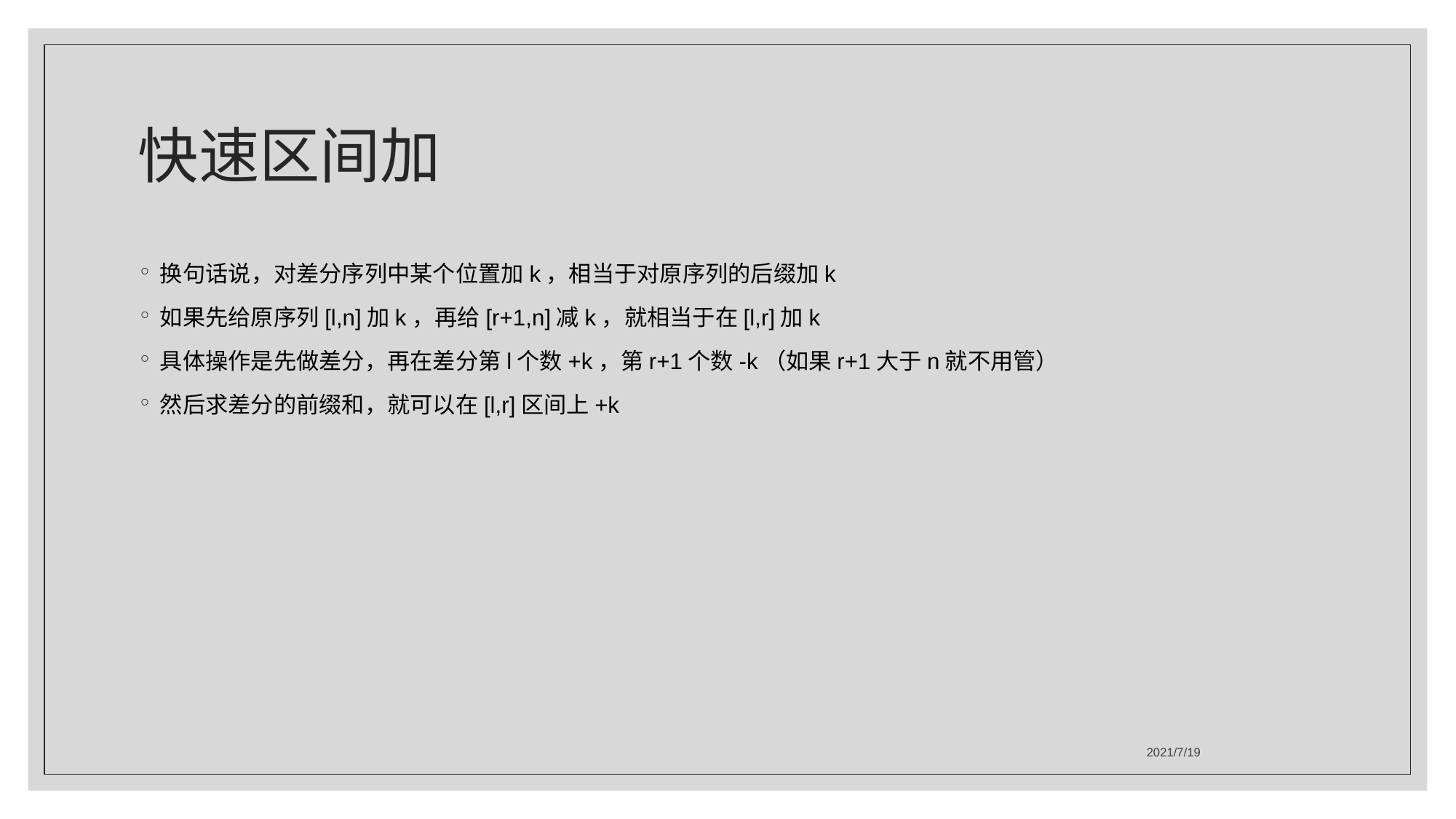

# 快速区间加
换句话说，对差分序列中某个位置加k，相当于对原序列的后缀加k
如果先给原序列[l,n]加k，再给[r+1,n]减k，就相当于在[l,r]加k
具体操作是先做差分，再在差分第l个数+k，第r+1个数-k（如果r+1大于n就不用管）
然后求差分的前缀和，就可以在[l,r]区间上+k
2021/7/19